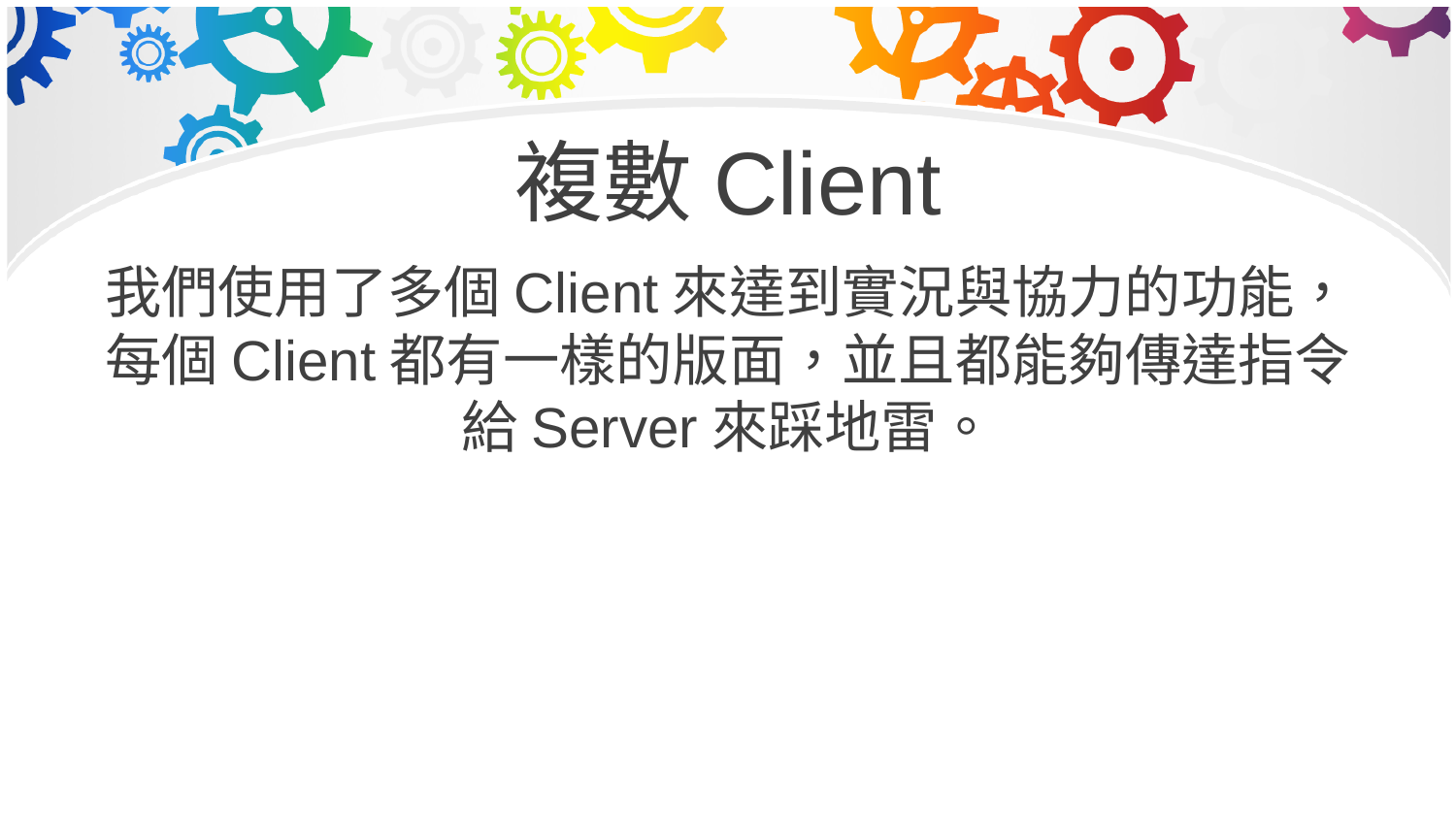

# 複數Client
我們使用了多個Client來達到實況與協力的功能，每個Client都有一樣的版面，並且都能夠傳達指令給Server來踩地雷。